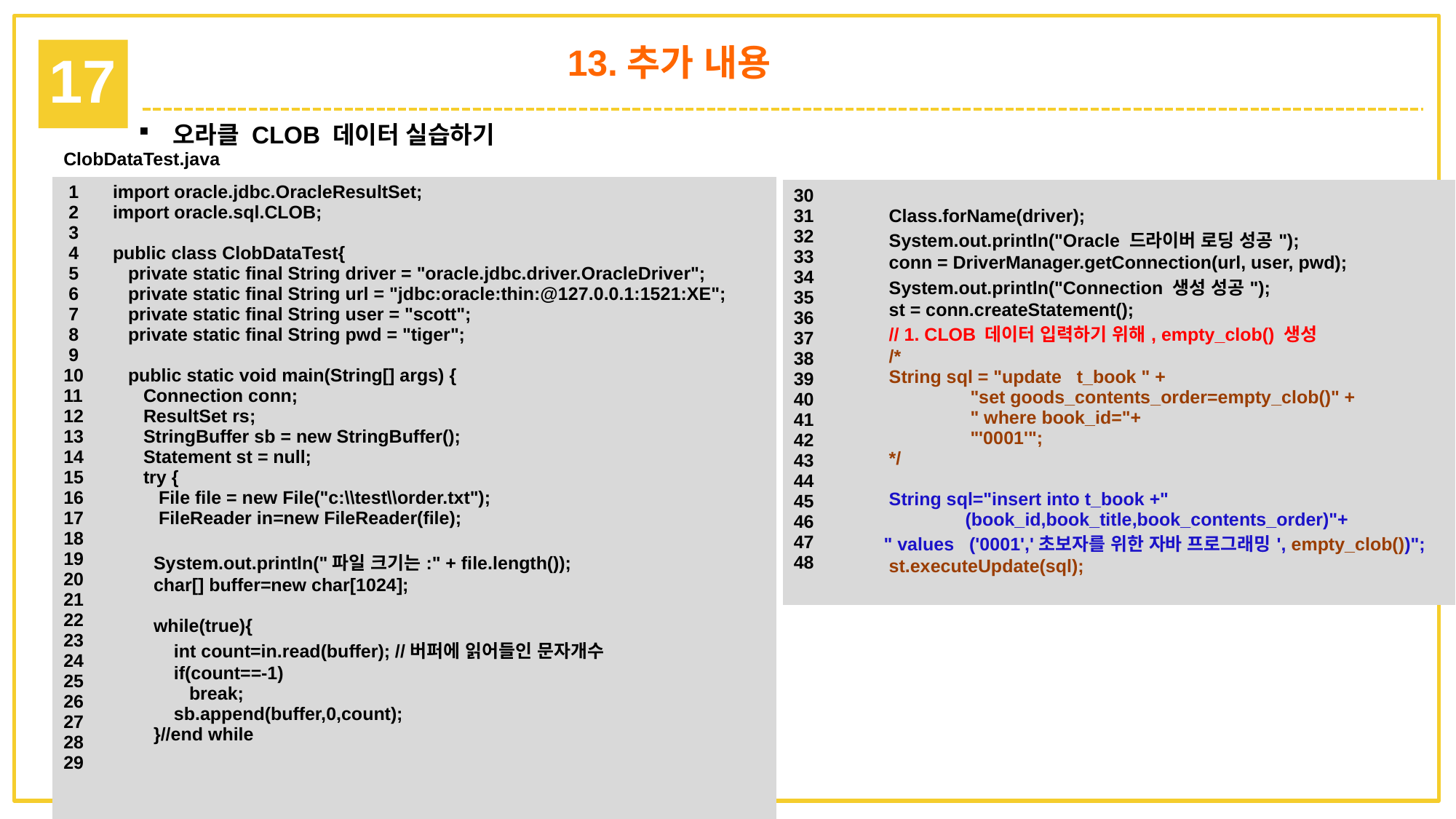

13.추가 내용
17

오라클 CLOB 데이터 실습하기
| ClobDataTest.java |  |
| --- | --- |
| 1 2 3 4 5 6 7 8 9 10 11 12 13 14 15 16 17 18 19 20 21 22 23 24 25 26 27 28 29 | import oracle.jdbc.OracleResultSet; import oracle.sql.CLOB; public class ClobDataTest{ private static final String driver = "oracle.jdbc.driver.OracleDriver"; private static final String url = "jdbc:oracle:thin:@127.0.0.1:1521:XE"; private static final String user = "scott"; private static final String pwd = "tiger"; public static void main(String[] args) { Connection conn; ResultSet rs; StringBuffer sb = new StringBuffer(); Statement st = null; try { File file = new File("c:\\test\\order.txt"); FileReader in=new FileReader(file); System.out.println("파일 크기는:" + file.length()); char[] buffer=new char[1024]; while(true){ int count=in.read(buffer); //버퍼에 읽어들인 문자개수 if(count==-1) break; sb.append(buffer,0,count); }//end while |
|  |  |
| --- | --- |
| 30 31 32 33 34 35 36 37 38 39 40 41 42 43 44 45 46 47 48 | Class.forName(driver); System.out.println("Oracle 드라이버 로딩 성공"); conn = DriverManager.getConnection(url, user, pwd); System.out.println("Connection 생성 성공"); st = conn.createStatement(); // 1. CLOB 데이터 입력하기 위해, empty\_clob() 생성 /\* String sql = "update t\_book " + "set goods\_contents\_order=empty\_clob()" + " where book\_id="+ "'0001'"; \*/ String sql="insert into t\_book +" (book\_id,book\_title,book\_contents\_order)"+ " values ('0001','초보자를 위한 자바 프로그래밍', empty\_clob())"; st.executeUpdate(sql); |